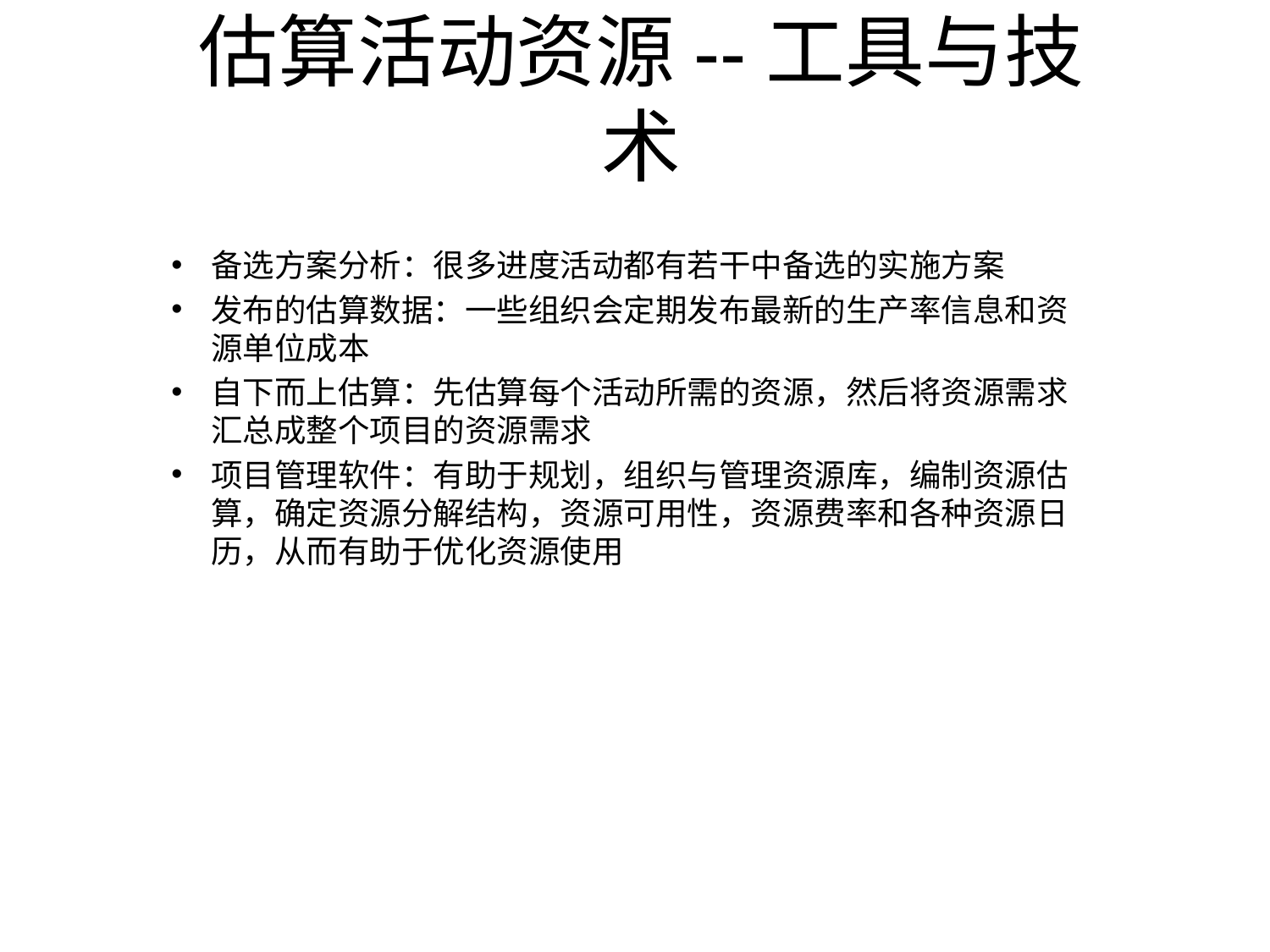

# 估算活动资源--工具与技术
备选方案分析：很多进度活动都有若干中备选的实施方案
发布的估算数据：一些组织会定期发布最新的生产率信息和资源单位成本
自下而上估算：先估算每个活动所需的资源，然后将资源需求汇总成整个项目的资源需求
项目管理软件：有助于规划，组织与管理资源库，编制资源估算，确定资源分解结构，资源可用性，资源费率和各种资源日历，从而有助于优化资源使用